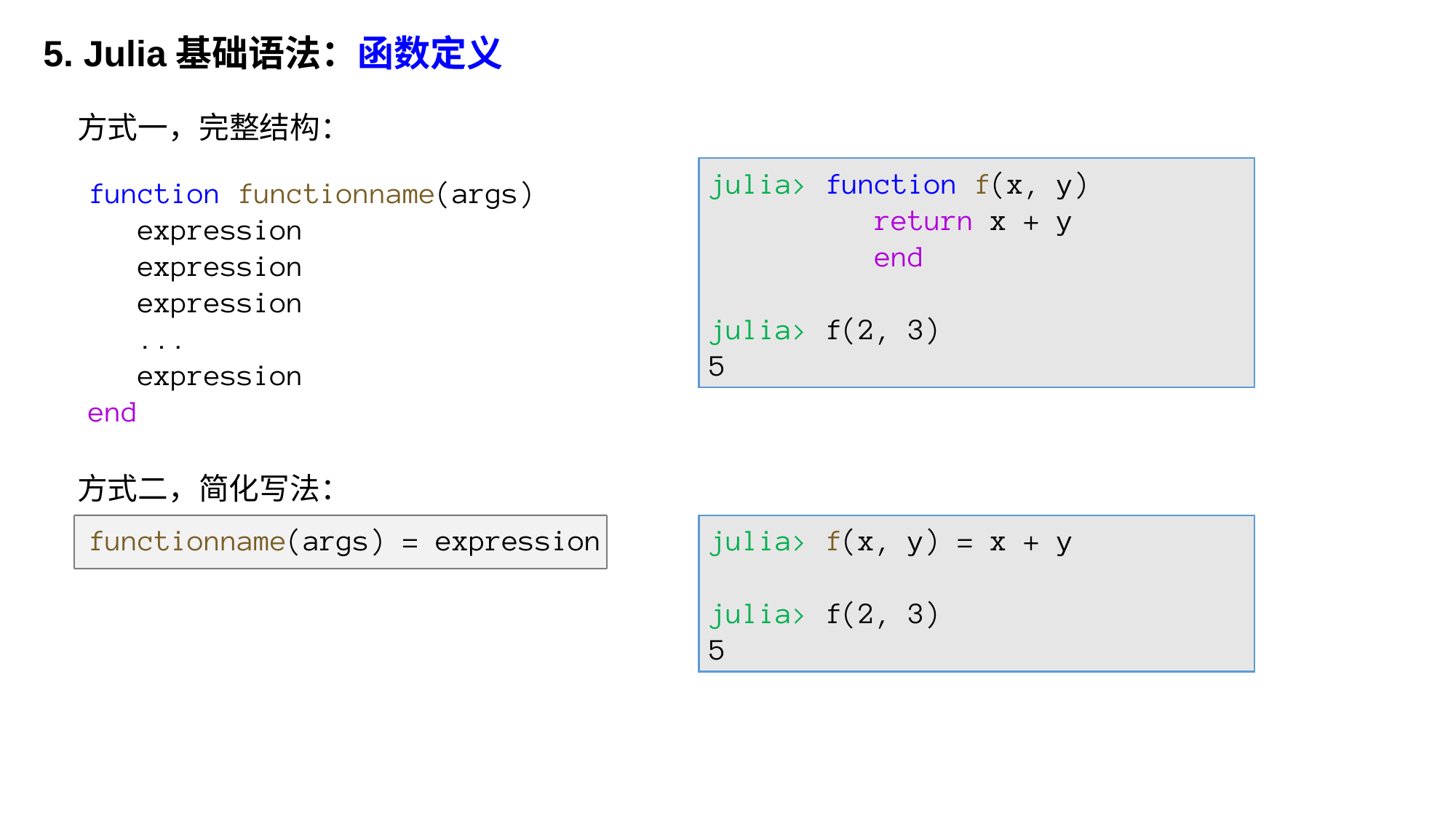

5. Julia基础语法：函数定义
方式一，完整结构：
julia> function f(x, y)
          return x + y
          end

julia> f(2, 3)
5
function functionname(args)
   expression
   expression
   expression
   ...
   expression
end
方式二，简化写法：

functionname(args) = expression
julia> f(x, y) = x + y

julia> f(2, 3)
5